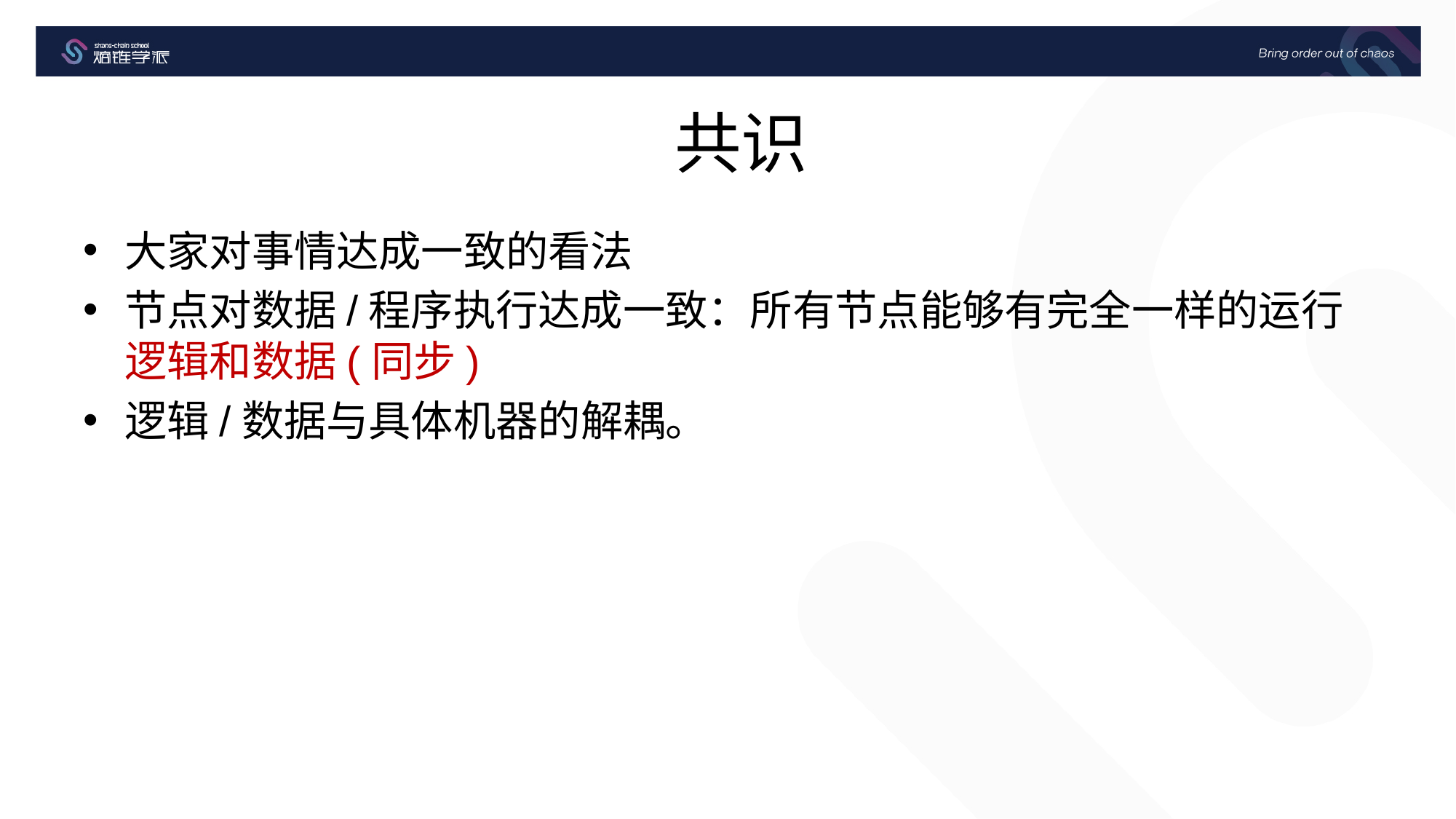

# 共识
大家对事情达成一致的看法
节点对数据/程序执行达成一致：所有节点能够有完全一样的运行逻辑和数据(同步)
逻辑/数据与具体机器的解耦。